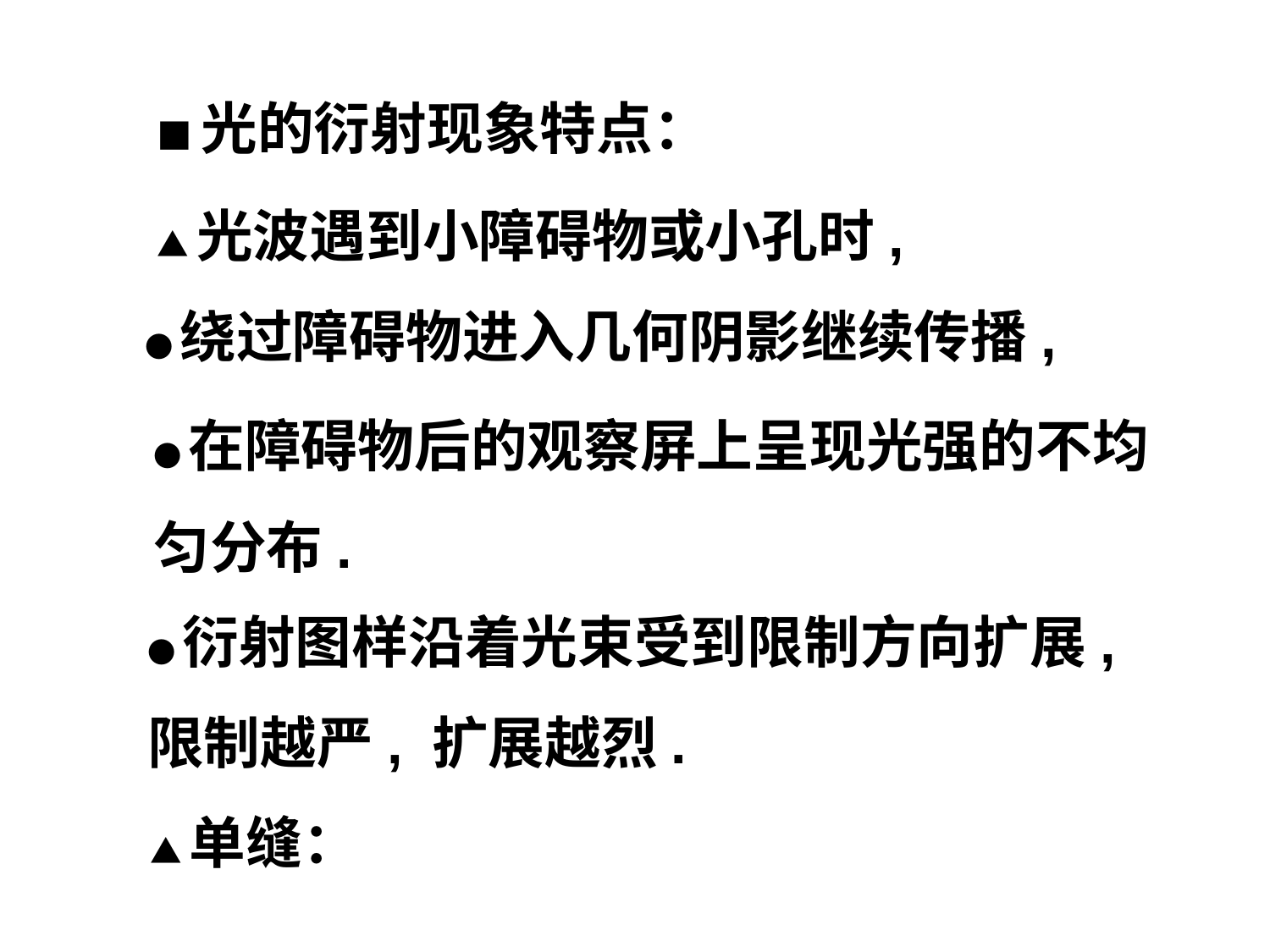

■光的衍射现象特点：
▲光波遇到小障碍物或小孔时,
●绕过障碍物进入几何阴影继续传播,
●在障碍物后的观察屏上呈现光强的不均匀分布.
●衍射图样沿着光束受到限制方向扩展, 限制越严, 扩展越烈.
▲单缝：